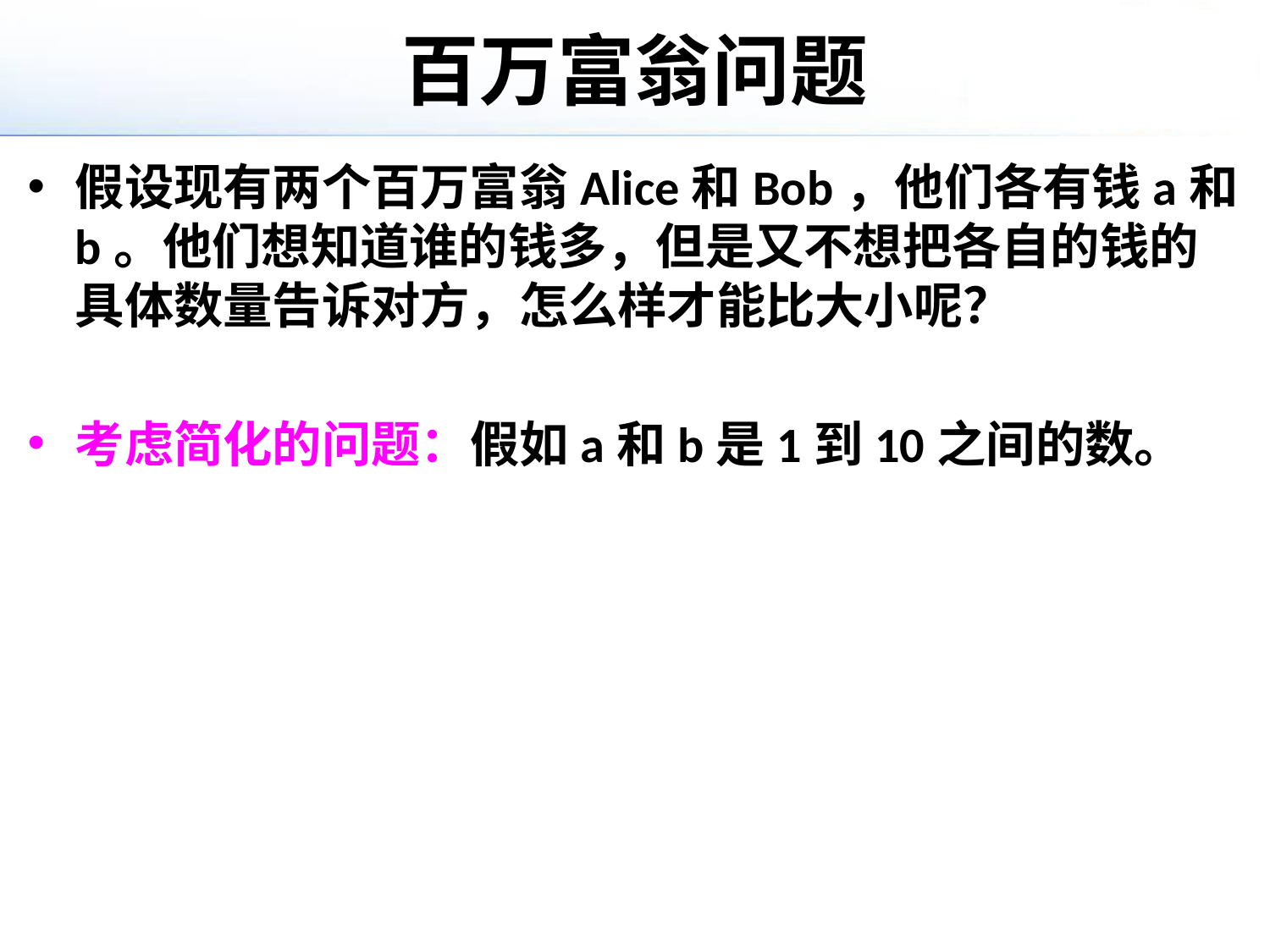

# 百万富翁问题
假设现有两个百万富翁Alice和Bob，他们各有钱a和b。他们想知道谁的钱多，但是又不想把各自的钱的具体数量告诉对方，怎么样才能比大小呢？

考虑简化的问题：假如a和b是1到10之间的数。